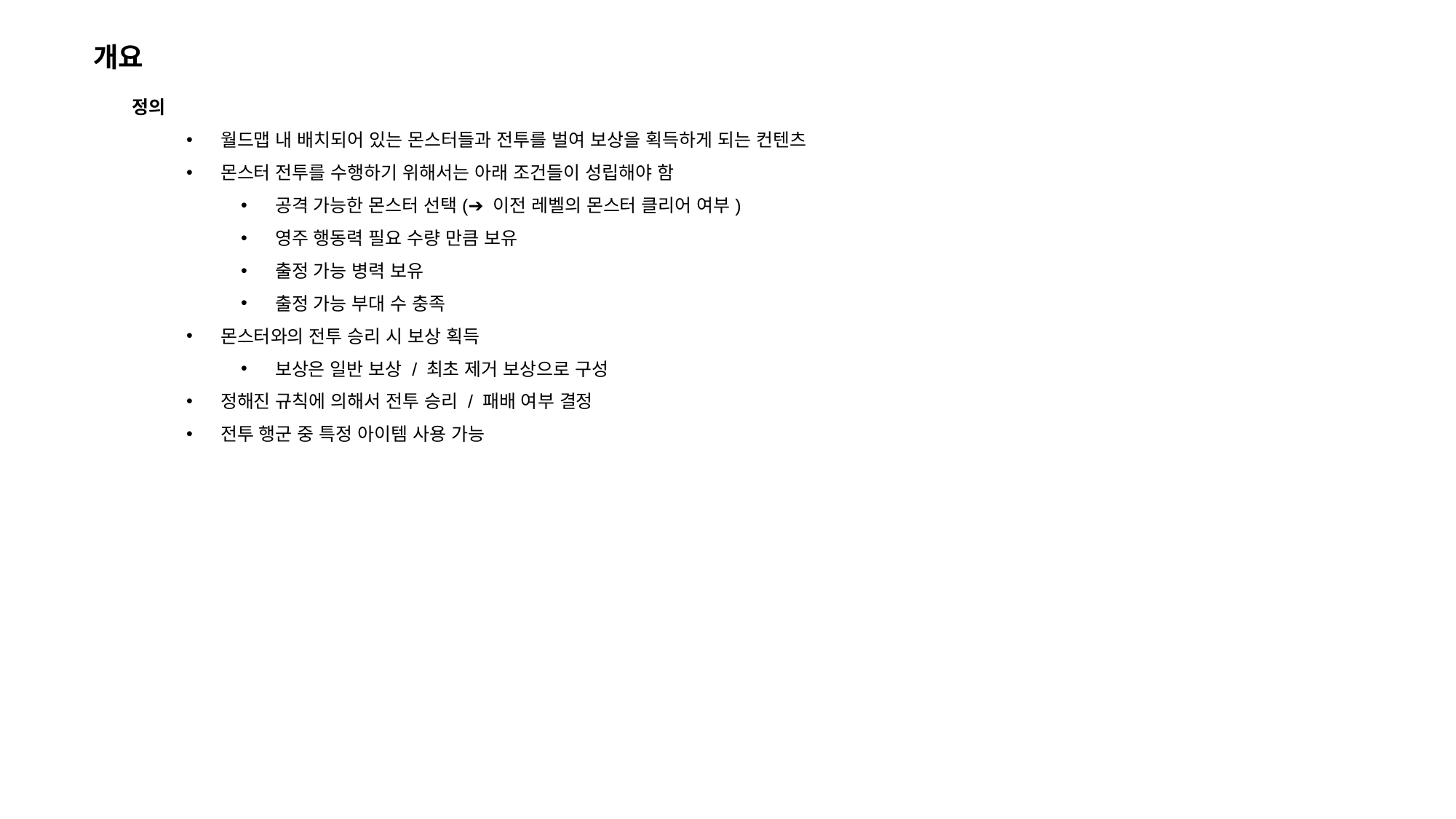

개요
정의
월드맵 내 배치되어 있는 몬스터들과 전투를 벌여 보상을 획득하게 되는 컨텐츠
몬스터 전투를 수행하기 위해서는 아래 조건들이 성립해야 함
공격 가능한 몬스터 선택(➔ 이전 레벨의 몬스터 클리어 여부)
영주 행동력 필요 수량 만큼 보유
출정 가능 병력 보유
출정 가능 부대 수 충족
몬스터와의 전투 승리 시 보상 획득
보상은 일반 보상 / 최초 제거 보상으로 구성
정해진 규칙에 의해서 전투 승리 / 패배 여부 결정
전투 행군 중 특정 아이템 사용 가능